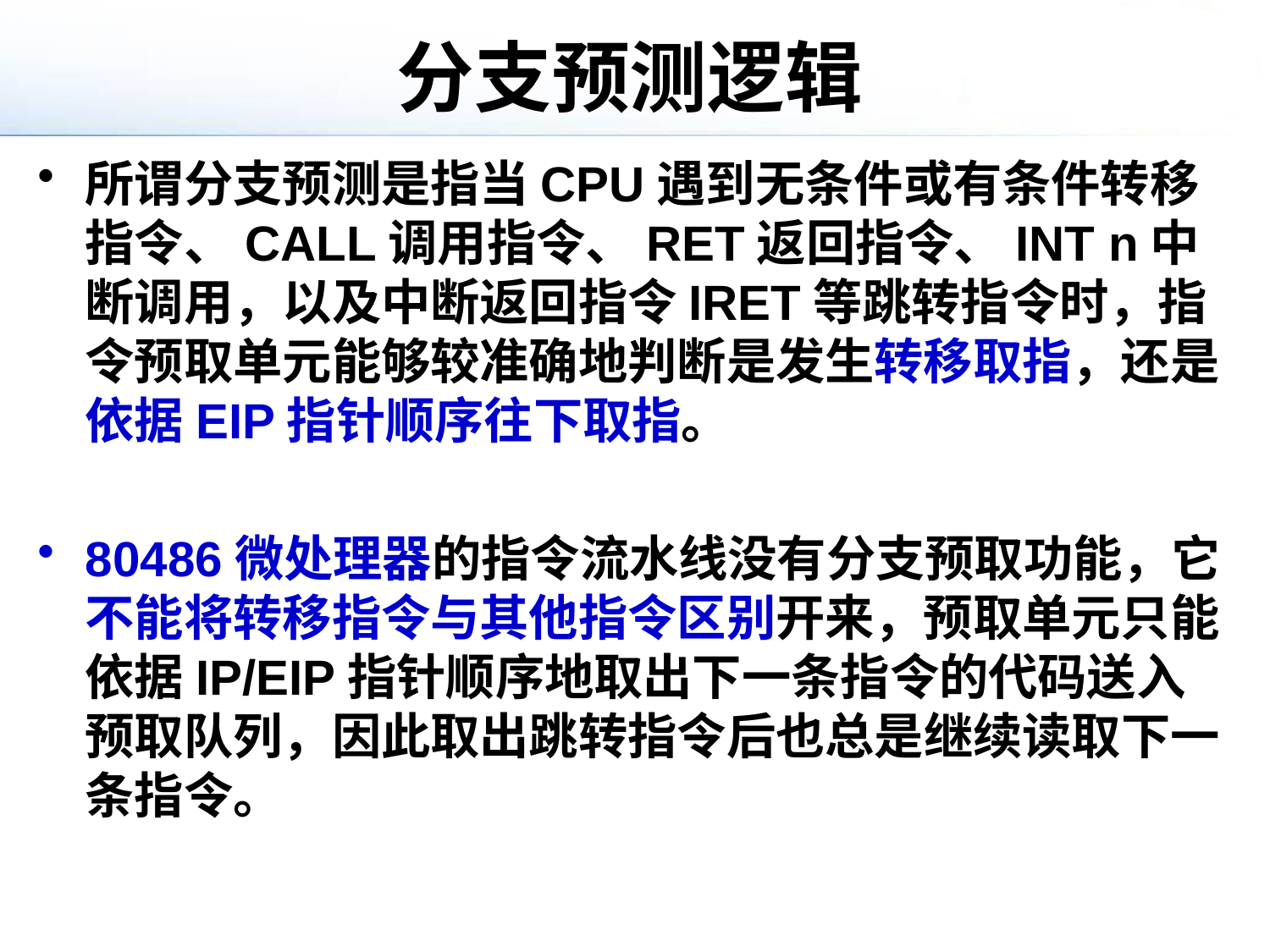

# 分支预测逻辑
所谓分支预测是指当CPU遇到无条件或有条件转移指令、CALL调用指令、RET返回指令、INT n中断调用，以及中断返回指令IRET等跳转指令时，指令预取单元能够较准确地判断是发生转移取指，还是依据EIP指针顺序往下取指。

80486微处理器的指令流水线没有分支预取功能，它不能将转移指令与其他指令区别开来，预取单元只能依据IP/EIP指针顺序地取出下一条指令的代码送入预取队列，因此取出跳转指令后也总是继续读取下一条指令。